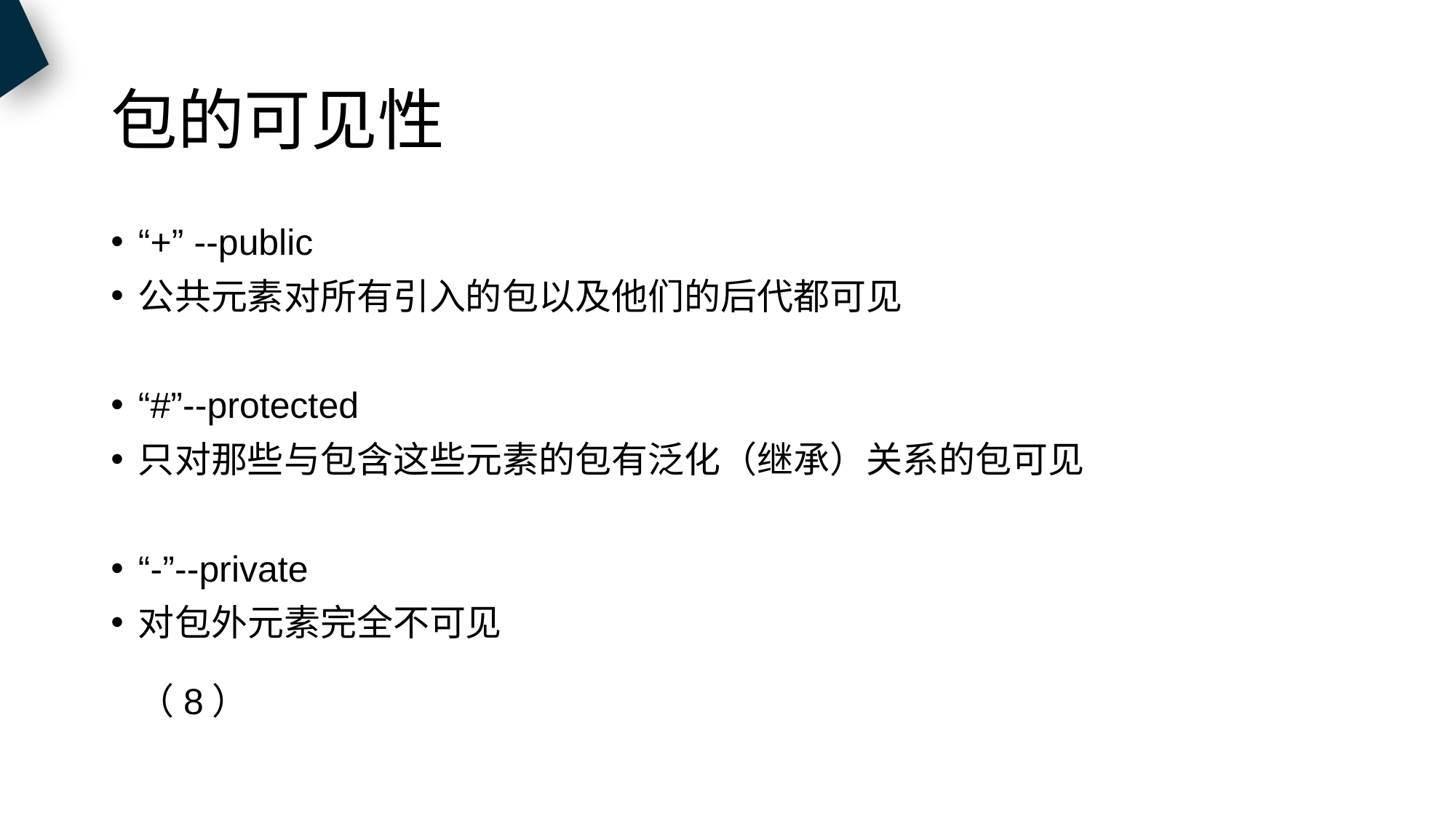

# 包的可见性
“+” --public
公共元素对所有引入的包以及他们的后代都可见

“#”--protected
只对那些与包含这些元素的包有泛化（继承）关系的包可见

“-”--private
对包外元素完全不可见									    									   （8）